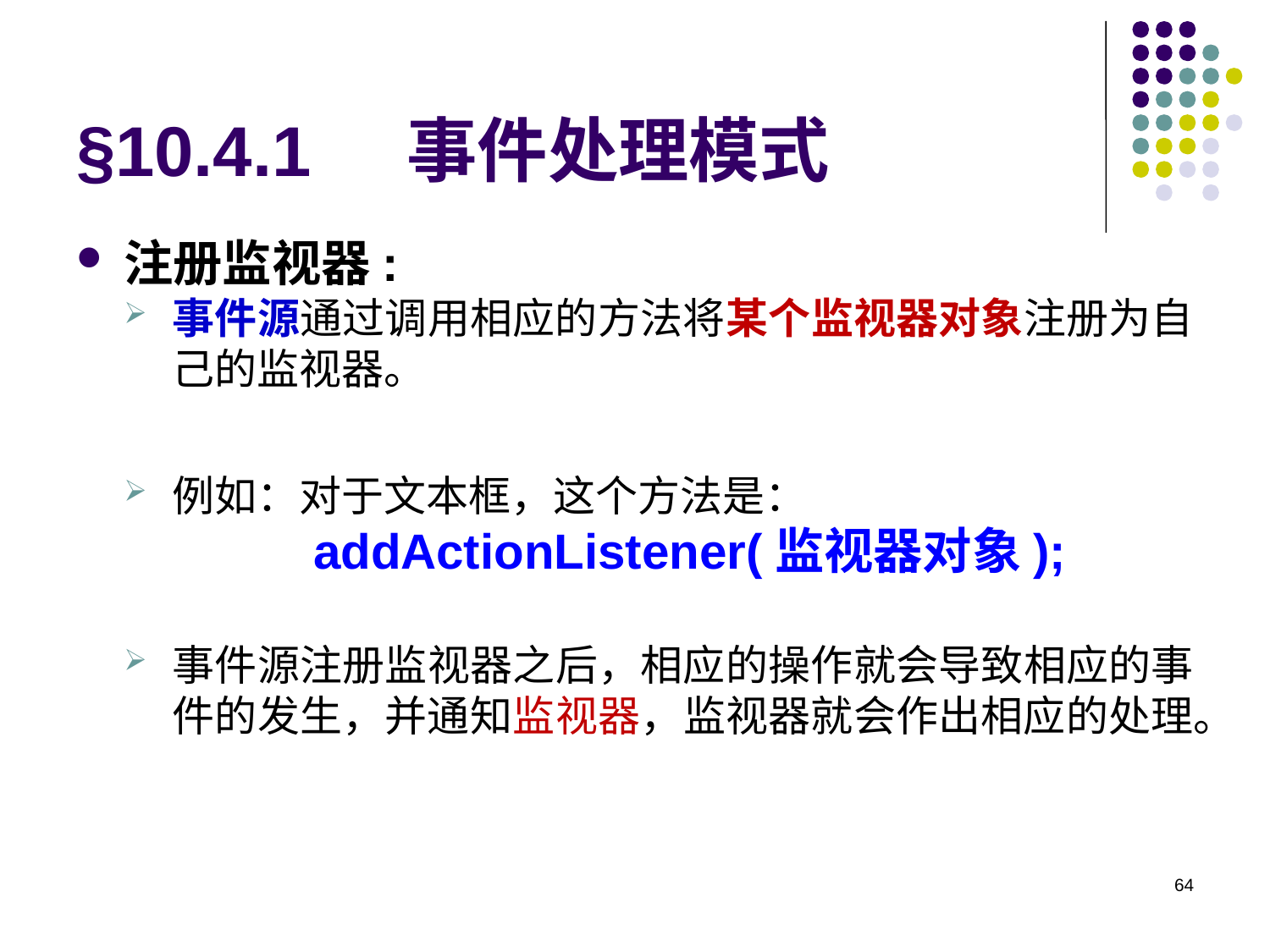

# §10.4.1    事件处理模式
注册监视器:
事件源通过调用相应的方法将某个监视器对象注册为自己的监视器。

例如：对于文本框，这个方法是：
        addActionListener(监视器对象);

事件源注册监视器之后，相应的操作就会导致相应的事件的发生，并通知监视器，监视器就会作出相应的处理。

64